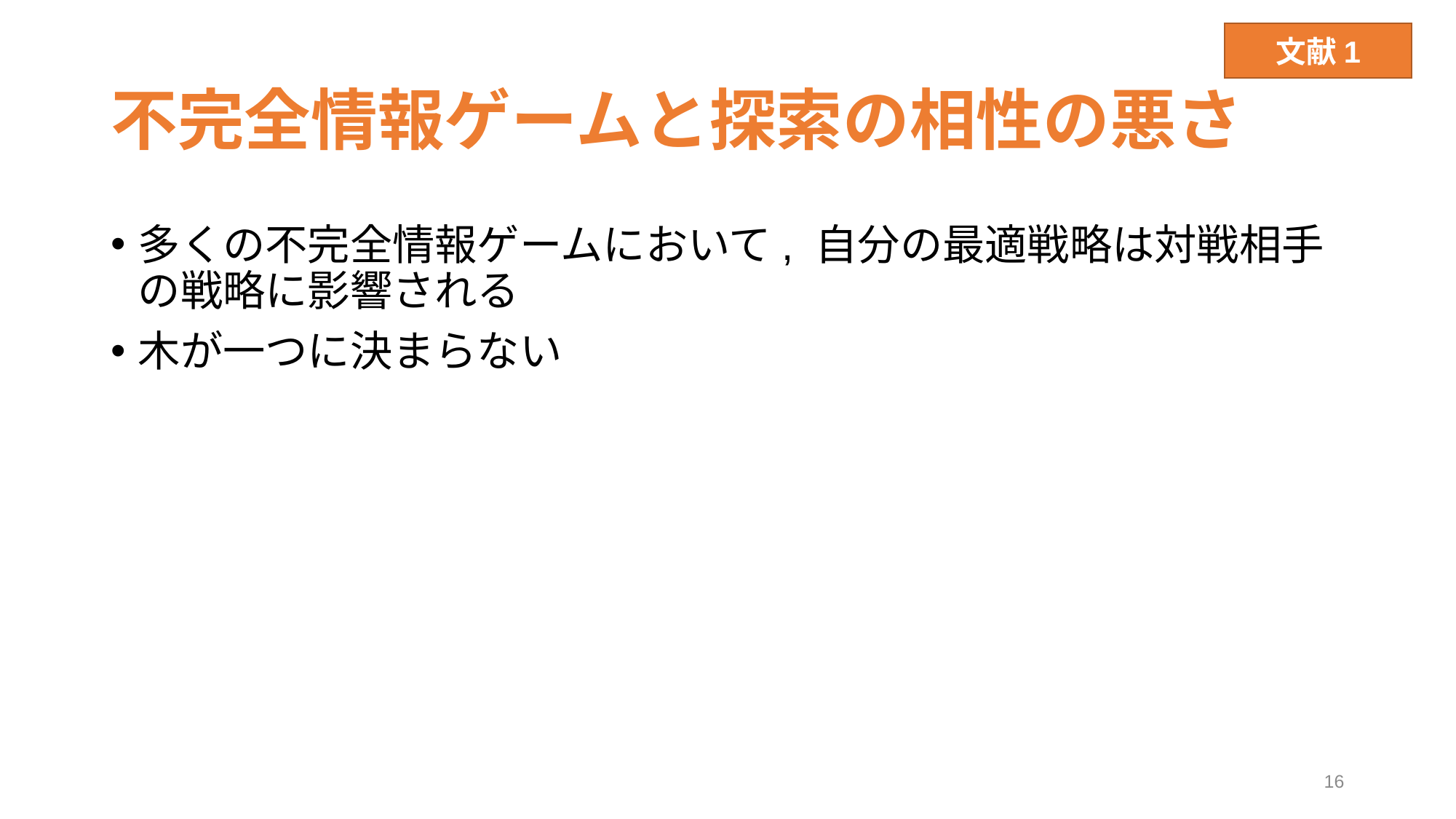

文献1
不完全情報ゲームと探索の相性の悪さ
多くの不完全情報ゲームにおいて, 自分の最適戦略は対戦相手の戦略に影響される
木が一つに決まらない
16